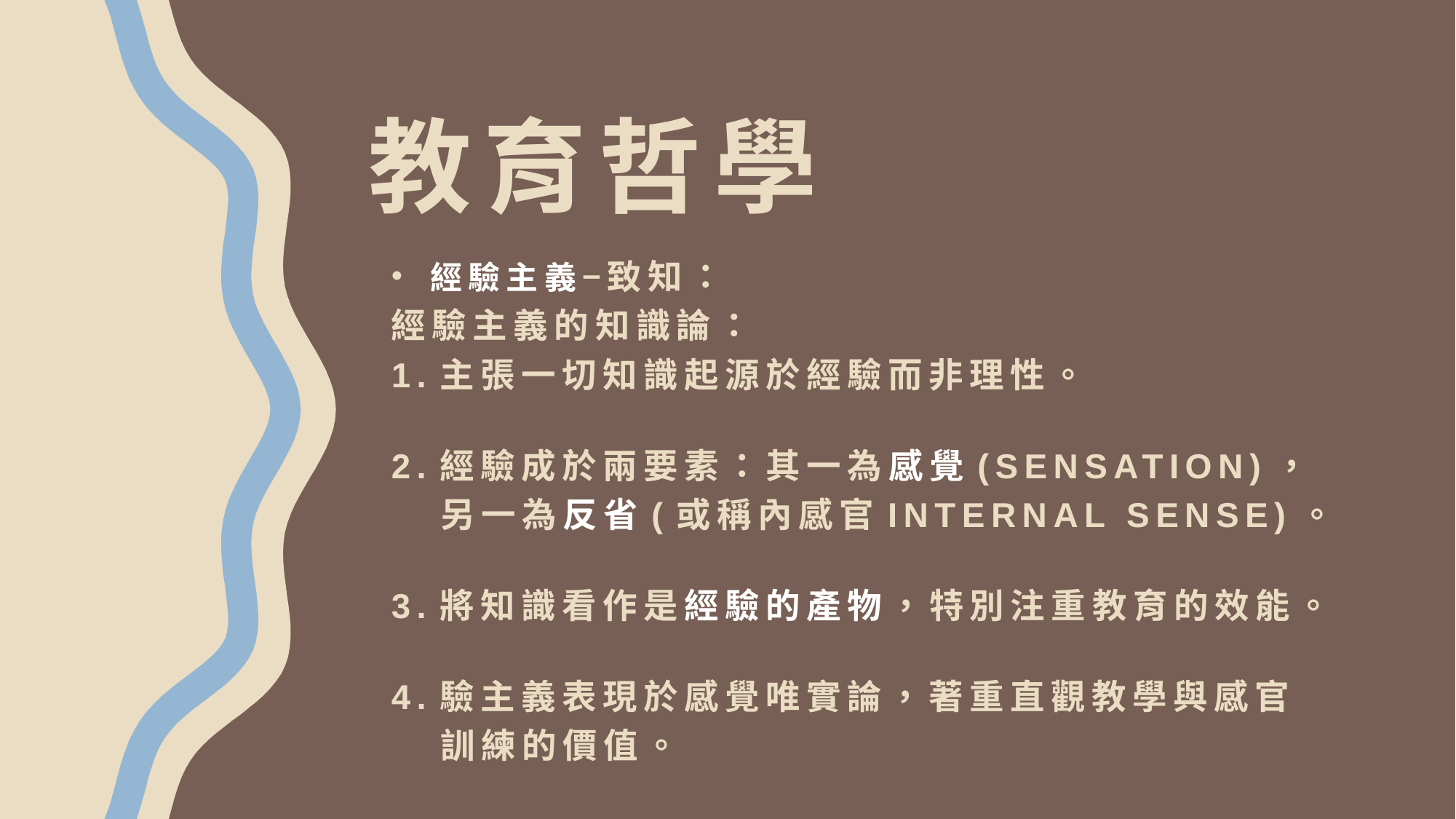

# 教育哲學
經驗主義−致知：
經驗主義的知識論：
1.主張一切知識起源於經驗而非理性。
2.經驗成於兩要素：其一為感覺(sensation)，
   另一為反省(或稱內感官internal sense)。
3.將知識看作是經驗的產物，特別注重教育的效能。
4.驗主義表現於感覺唯實論，著重直觀教學與感官
   訓練的價值。